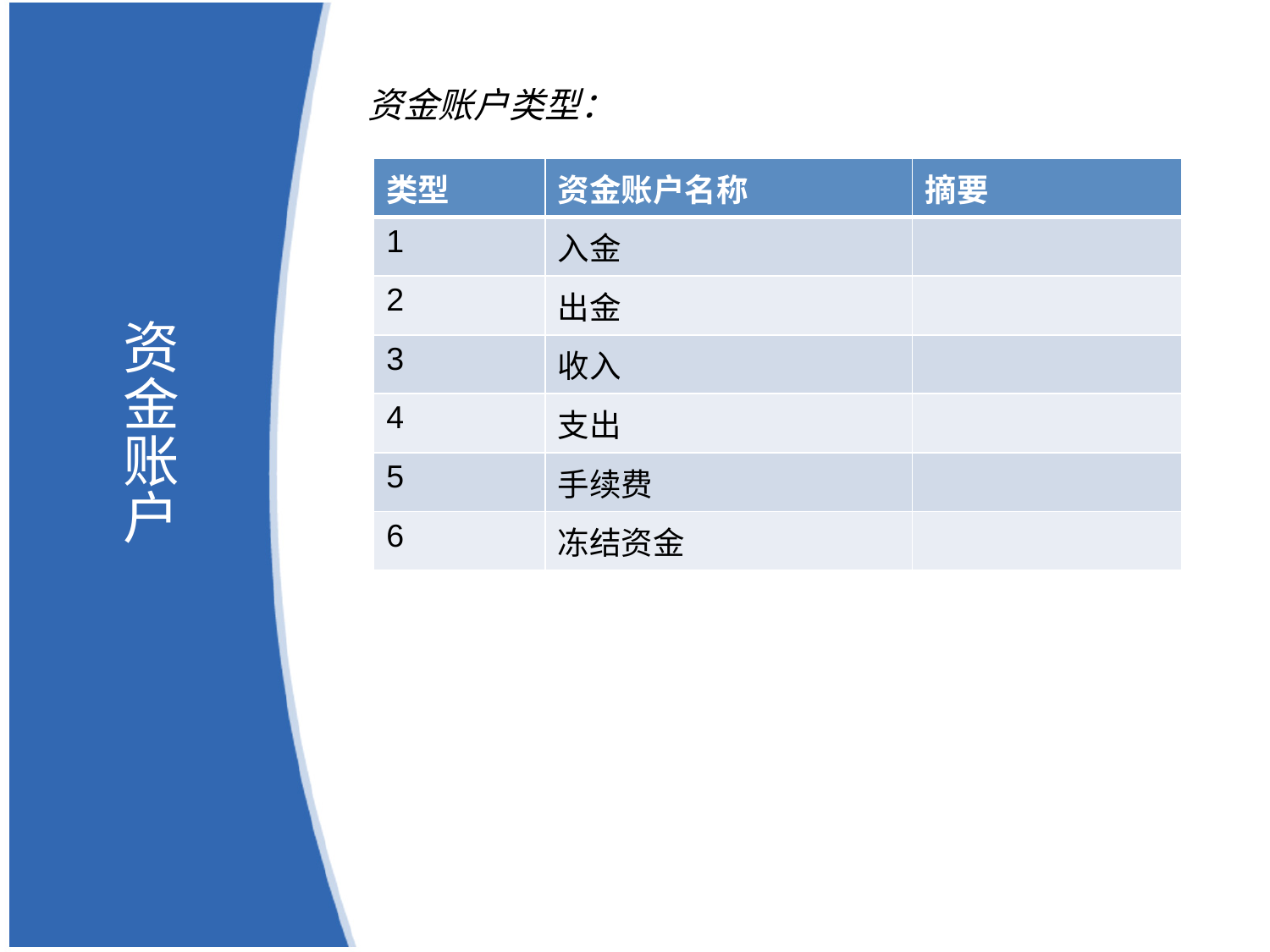

# 资金账户
资金账户类型：
| 类型 | 资金账户名称 | 摘要 |
| --- | --- | --- |
| 1 | 入金 |  |
| 2 | 出金 |  |
| 3 | 收入 |  |
| 4 | 支出 |  |
| 5 | 手续费 |  |
| 6 | 冻结资金 |  |